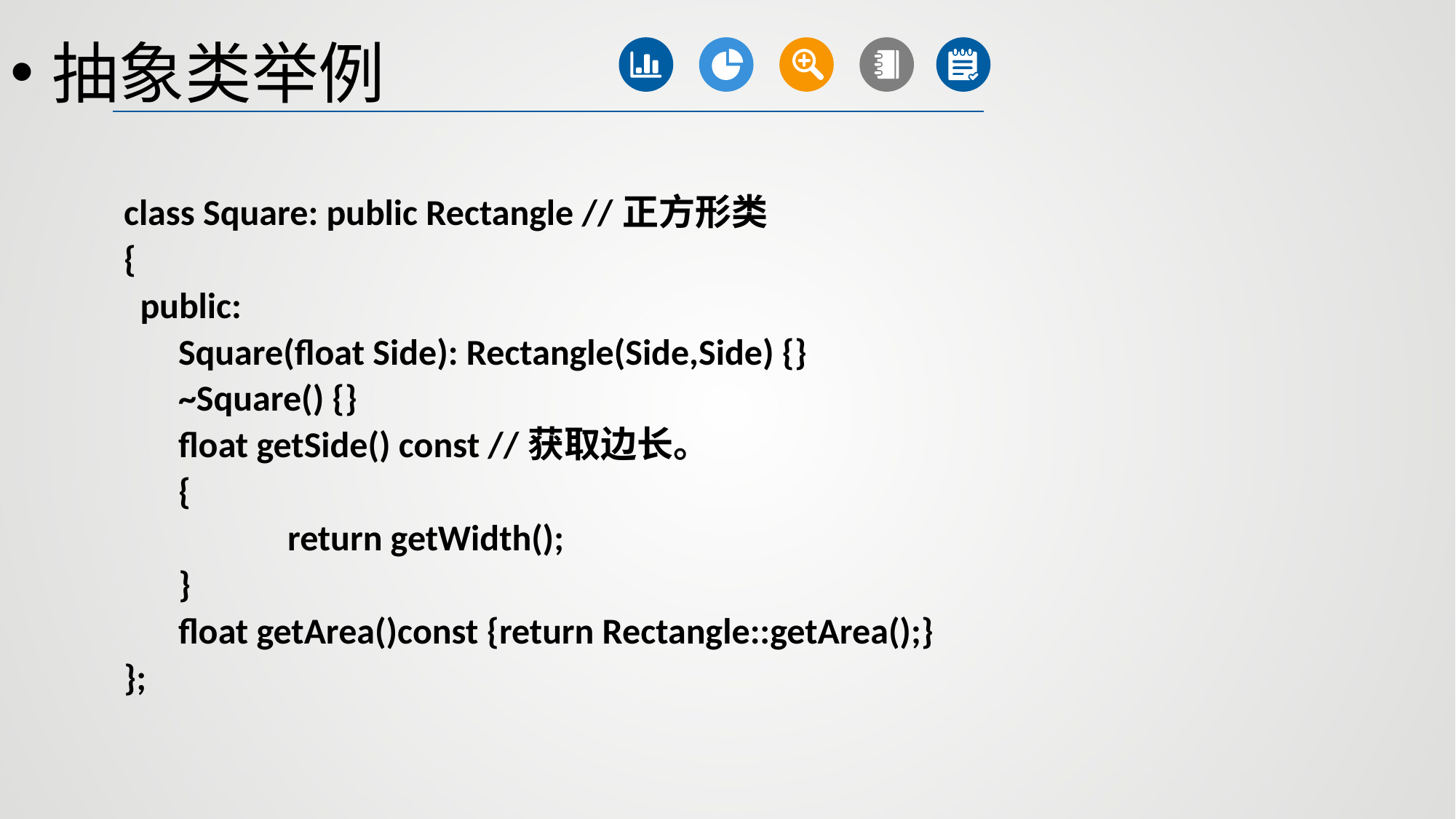

抽象类举例

class Square: public Rectangle //正方形类
{
  public:
    	Square(float Side): Rectangle(Side,Side) {}
    	~Square() {}
    	float getSide() const //获取边长。
    	{
      		return getWidth();
     	}
    	float getArea()const {return Rectangle::getArea();}
};